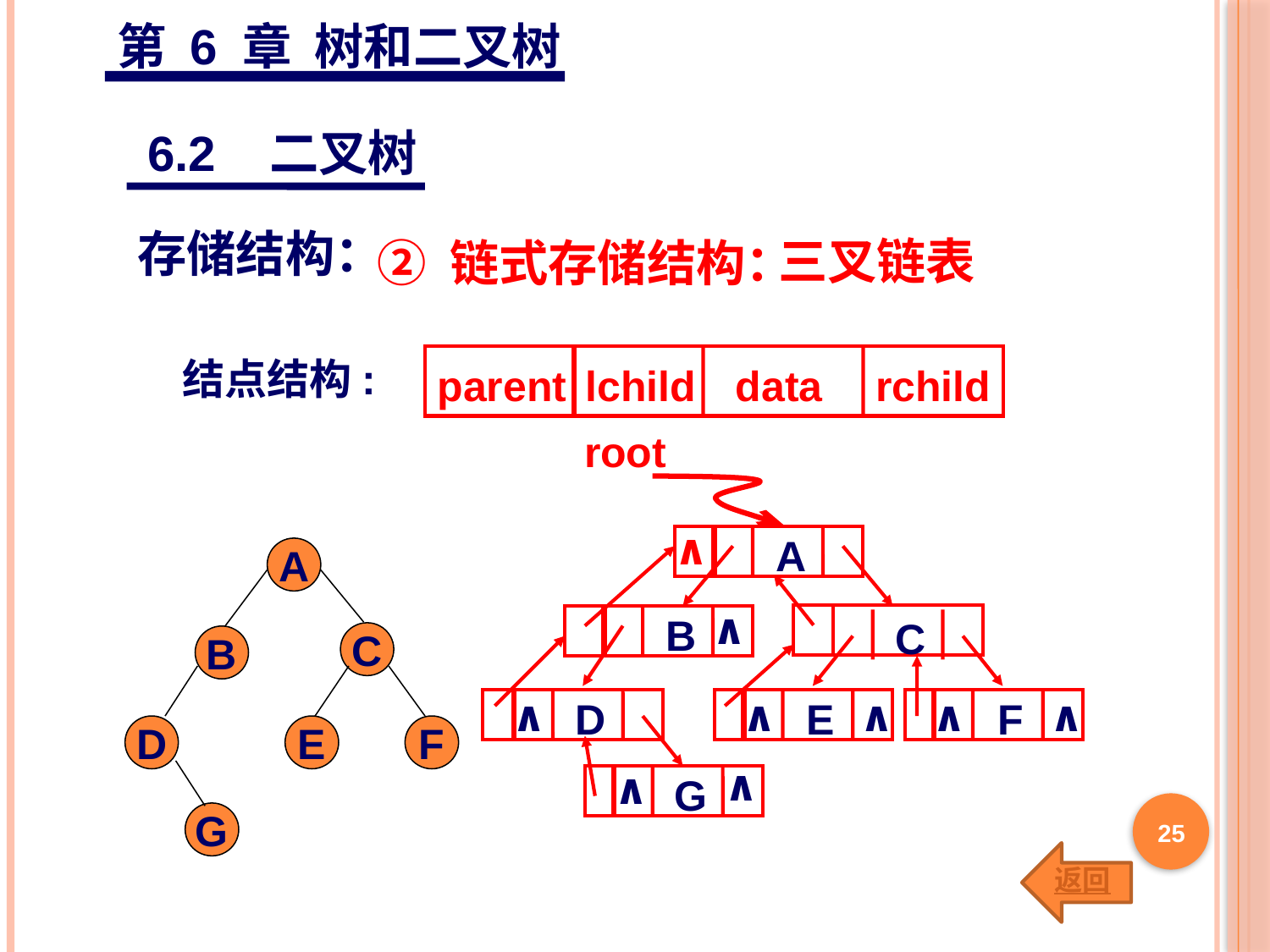

第 6 章  树和二叉树

6.2   二叉树

存储结构：
三叉链表
② 链式存储结构：
结点结构:

parent

lchild
data
rchild
root

∧
A

∧
B

C

∧
∧
∧
∧
∧
D

E

F

G

∧
∧

A

C
B

D
E
F

G

25
返回